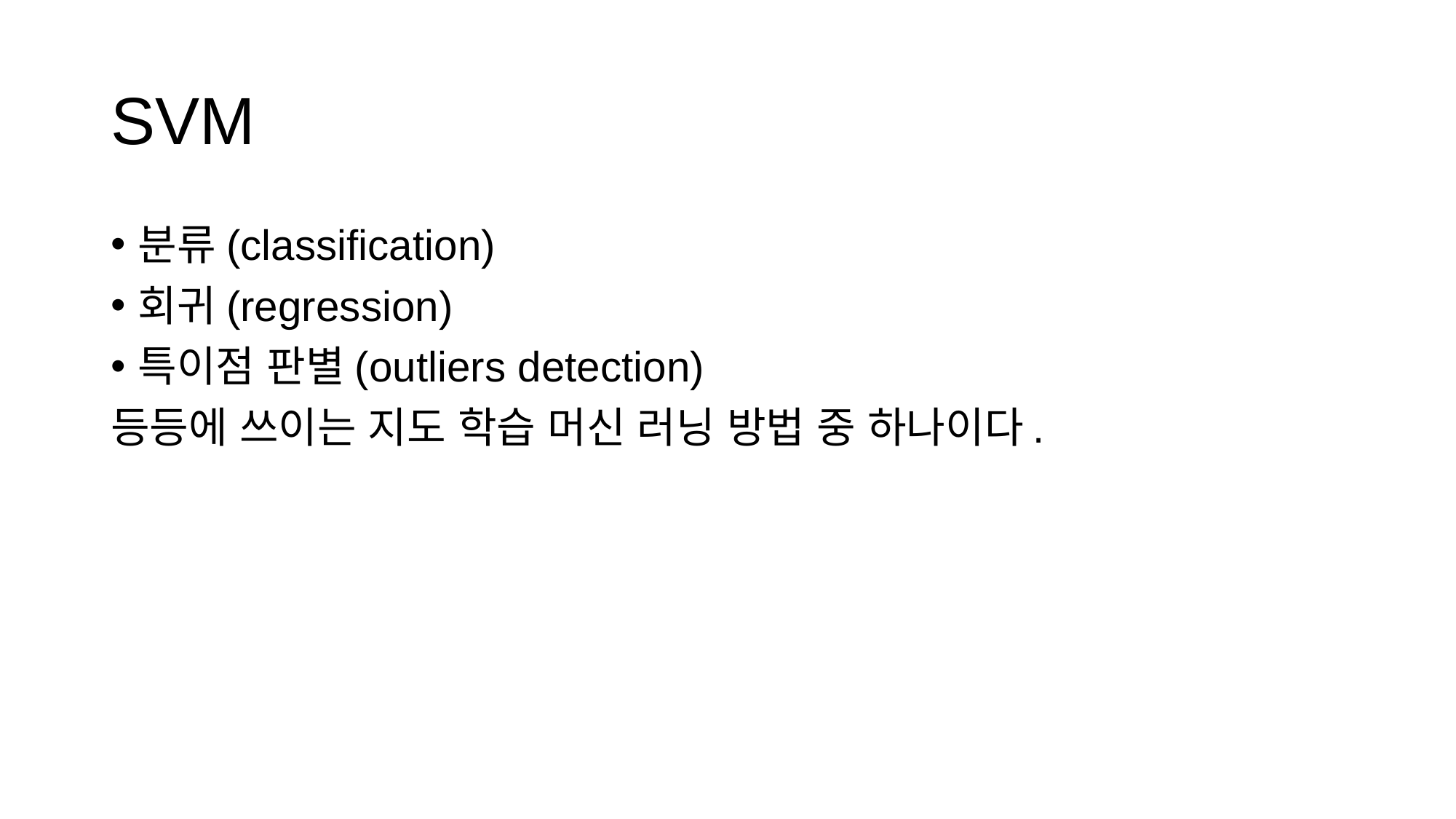

# SVM
분류(classification)
회귀(regression)
특이점 판별(outliers detection)
등등에 쓰이는 지도 학습 머신 러닝 방법 중 하나이다.